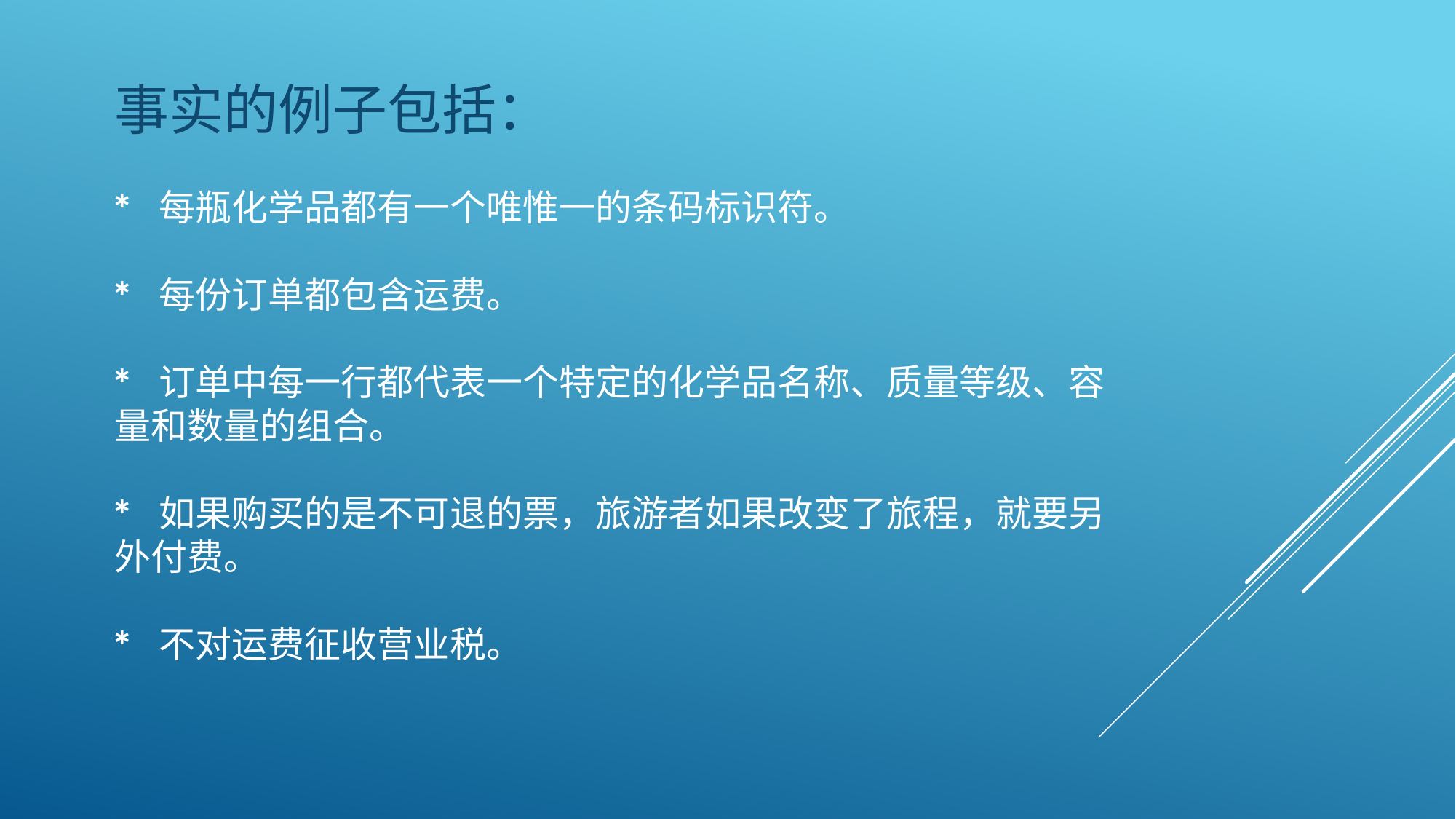

# 事实的例子包括： *  每瓶化学品都有一个唯惟一的条码标识符。 *  每份订单都包含运费。 *  订单中每一行都代表一个特定的化学品名称、质量等级、容量和数量的组合。 *  如果购买的是不可退的票，旅游者如果改变了旅程，就要另外付费。 *  不对运费征收营业税。